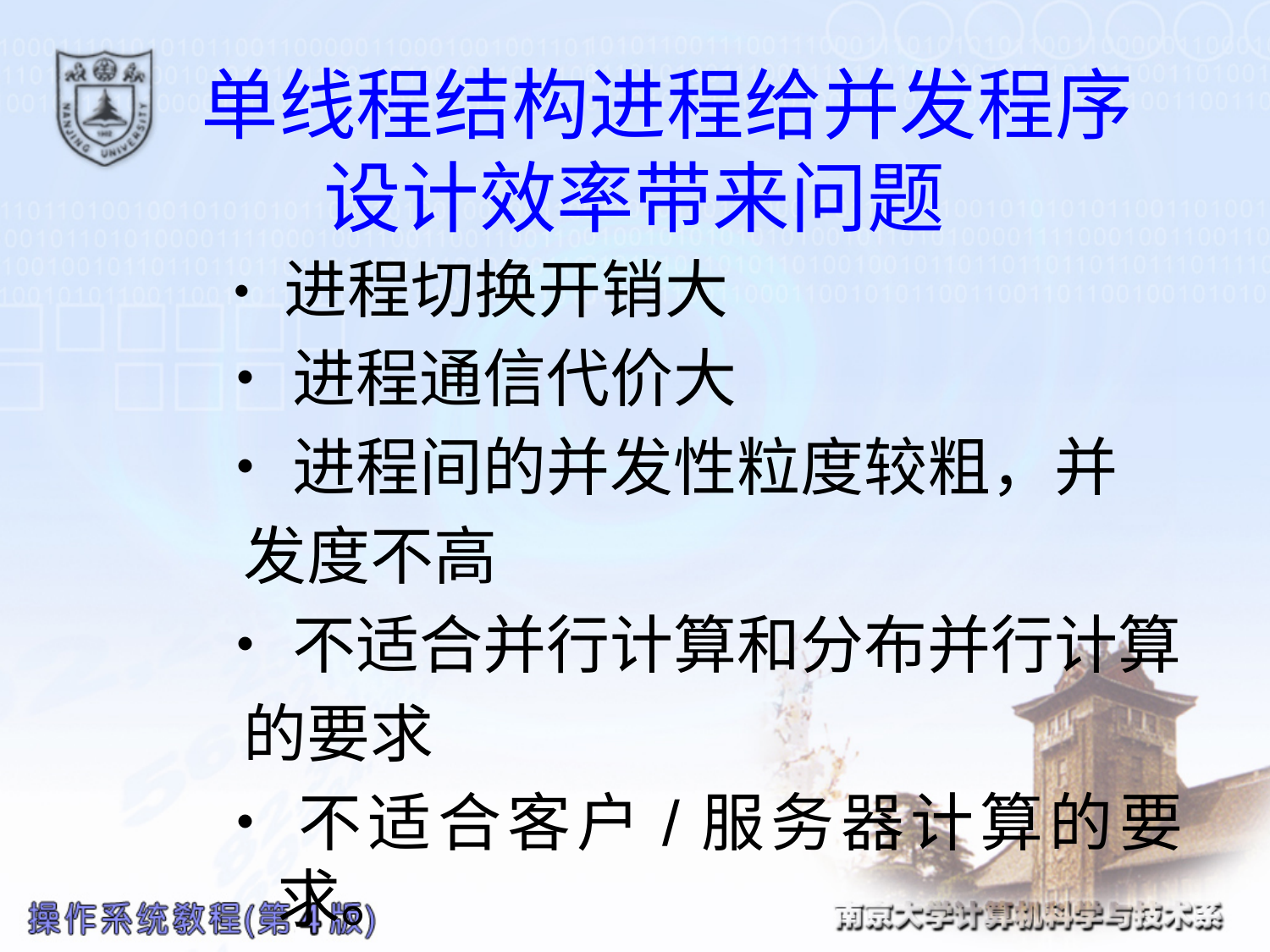

单线程结构进程给并发程序设计效率带来问题
•进程切换开销大
•进程通信代价大
•进程间的并发性粒度较粗，并
 发度不高
•不适合并行计算和分布并行计算
 的要求
•不适合客户/服务器计算的要求。